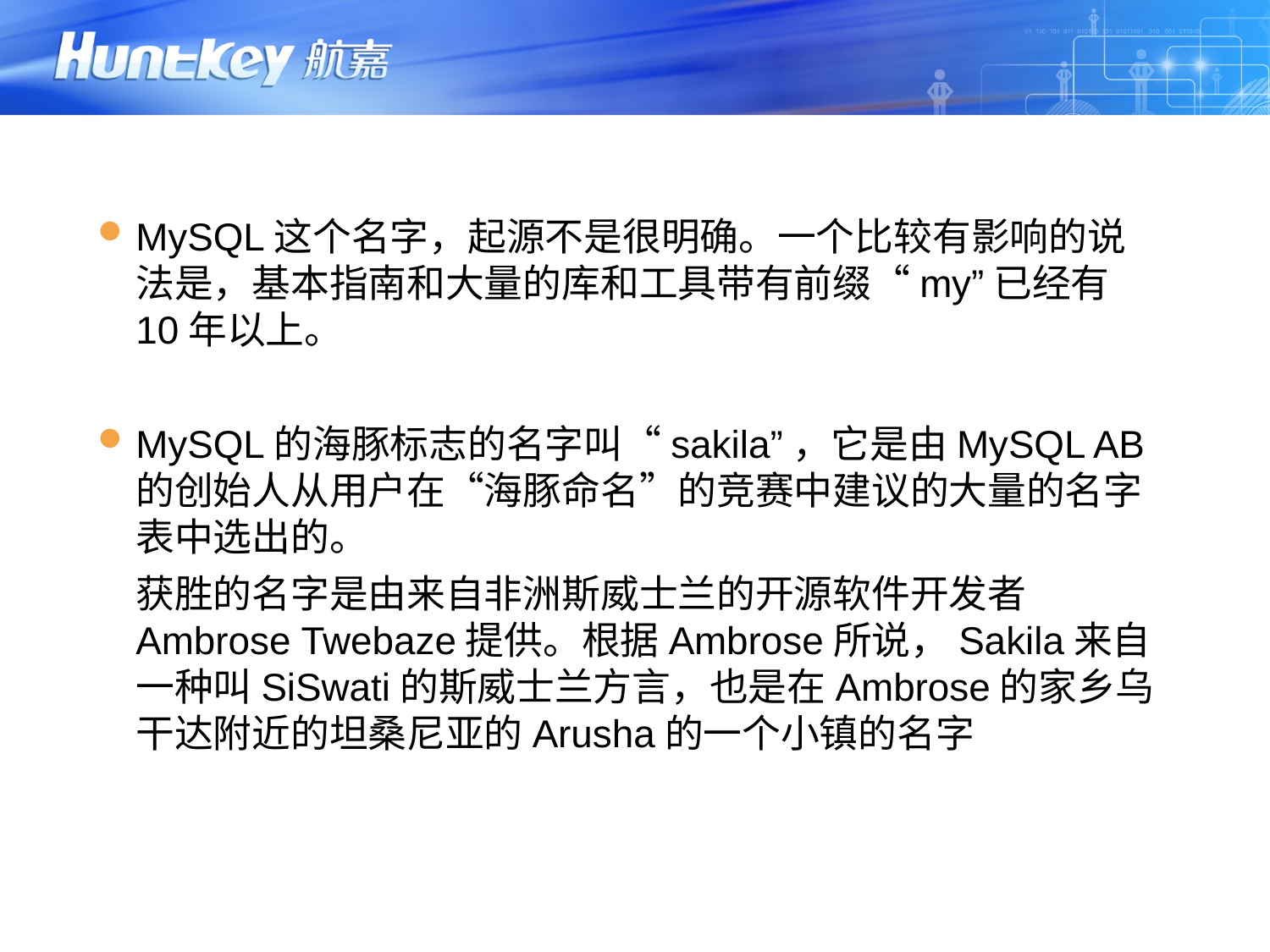

MySQL这个名字，起源不是很明确。一个比较有影响的说法是，基本指南和大量的库和工具带有前缀“my”已经有10年以上。

MySQL的海豚标志的名字叫“sakila”，它是由MySQL AB的创始人从用户在“海豚命名”的竞赛中建议的大量的名字表中选出的。
	获胜的名字是由来自非洲斯威士兰的开源软件开发者Ambrose Twebaze提供。根据Ambrose所说，Sakila来自一种叫SiSwati的斯威士兰方言，也是在Ambrose的家乡乌干达附近的坦桑尼亚的Arusha的一个小镇的名字